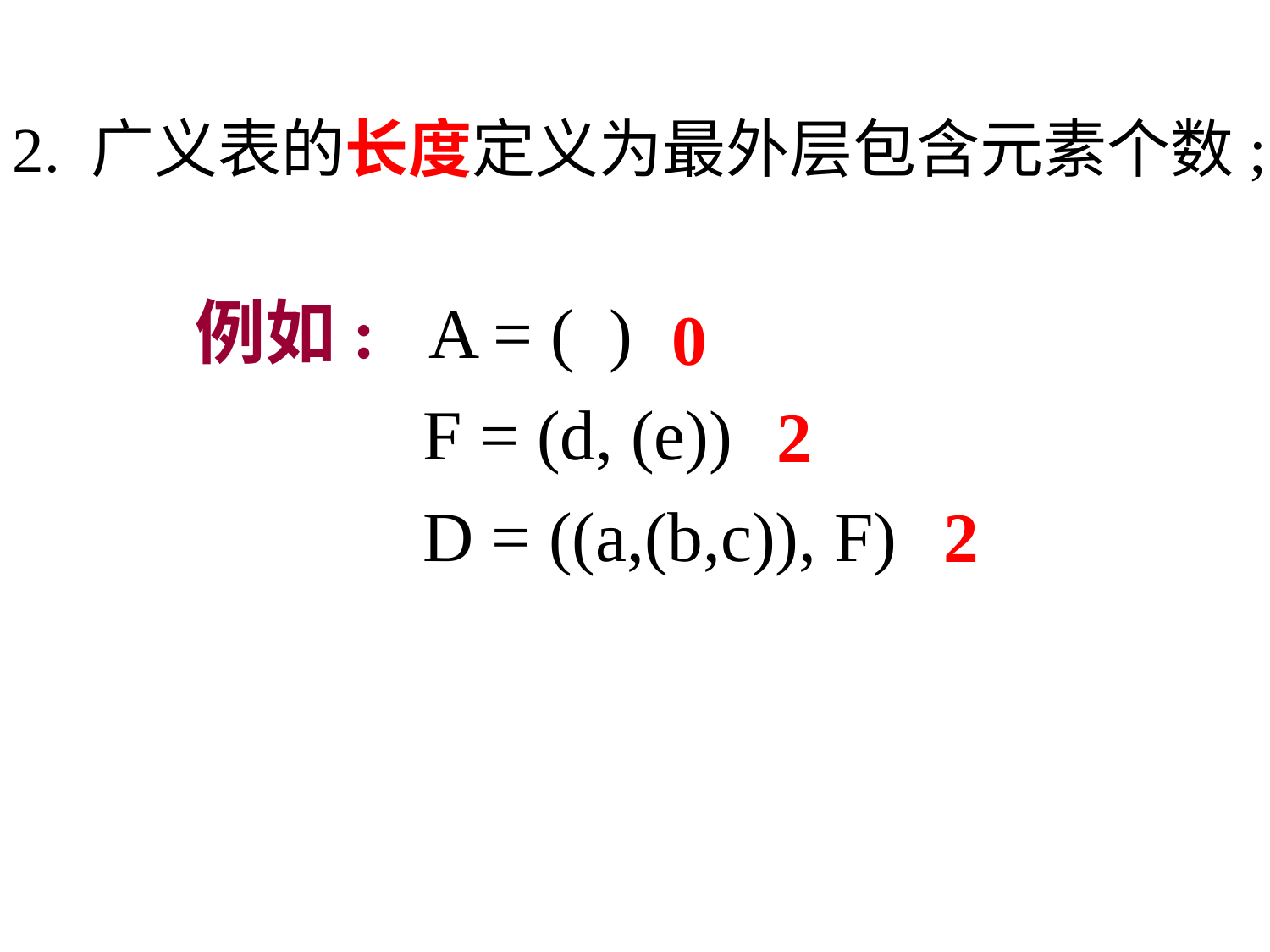

2. 广义表的长度定义为最外层包含元素个数;
例如:   A = (  )
             F = (d, (e))
             D = ((a,(b,c)), F)
 0
 2
 2